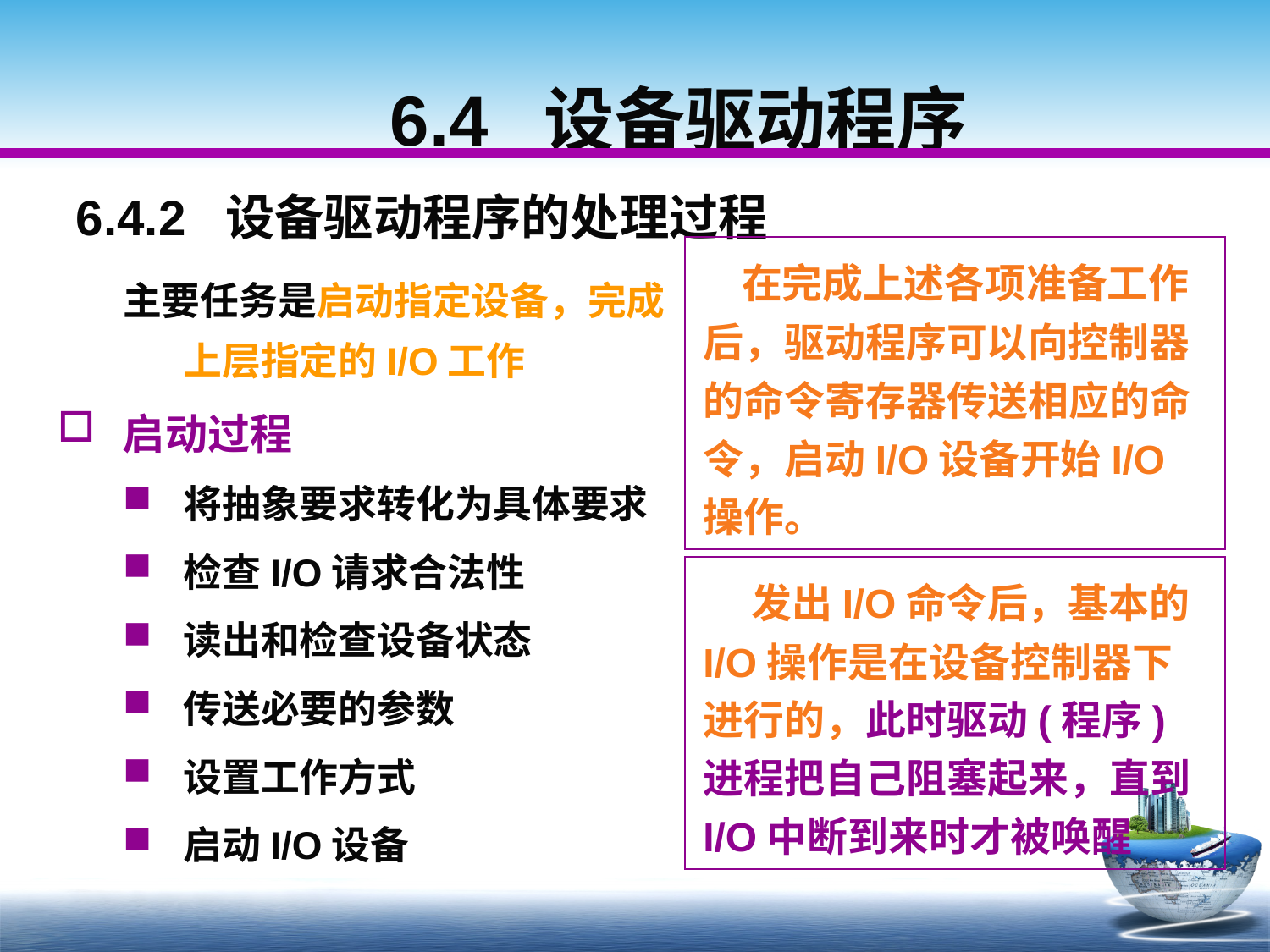

# 6.4  设备驱动程序
6.4.2  设备驱动程序的处理过程

   在完成上述各项准备工作后，驱动程序可以向控制器的命令寄存器传送相应的命令，启动I/O设备开始I/O操作。
主要任务是启动指定设备，完成上层指定的I/O工作
启动过程
将抽象要求转化为具体要求
检查I/O请求合法性
读出和检查设备状态
传送必要的参数
设置工作方式
启动I/O设备
    发出I/O命令后，基本的I/O操作是在设备控制器下进行的，此时驱动(程序)进程把自己阻塞起来，直到I/O中断到来时才被唤醒